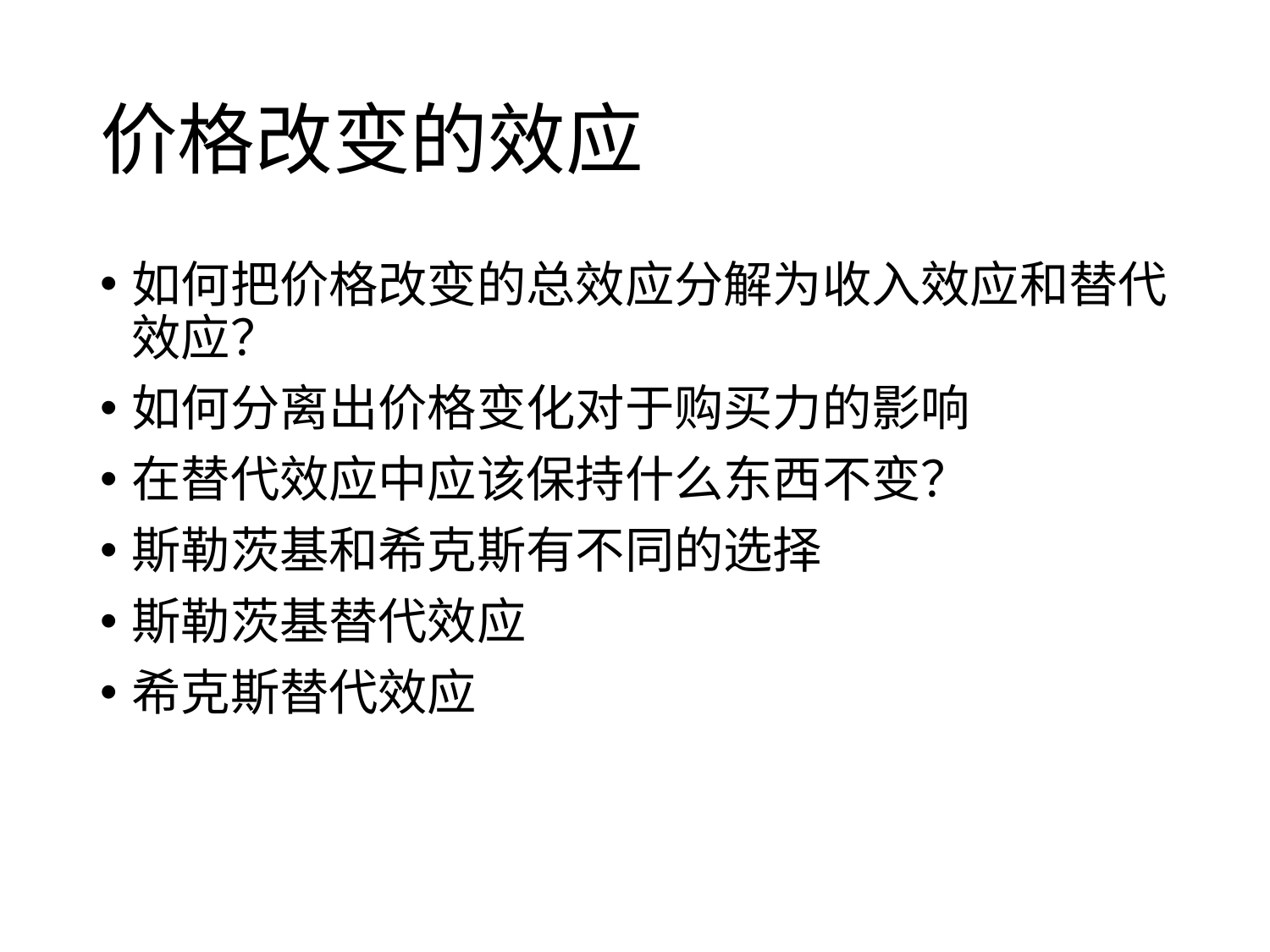

# 价格改变的效应
如何把价格改变的总效应分解为收入效应和替代效应？
如何分离出价格变化对于购买力的影响
在替代效应中应该保持什么东西不变？
斯勒茨基和希克斯有不同的选择
斯勒茨基替代效应
希克斯替代效应